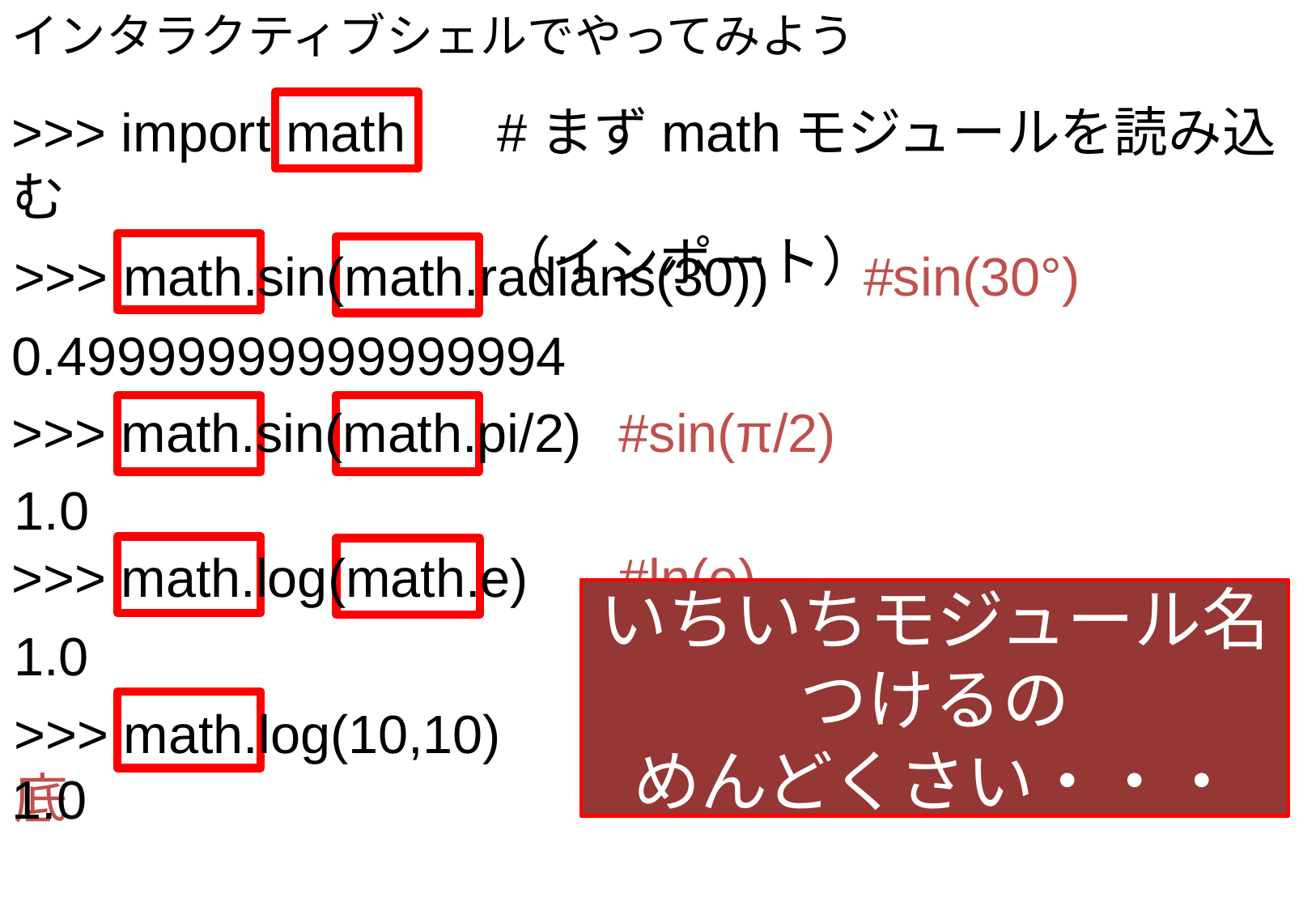

インタラクティブシェルでやってみよう
>>> import math	#まずmathモジュールを読み込む
				（インポート）

>>> math.sin(math.radians(30))	#sin(30°)

0.49999999999999994
>>> math.sin(math.pi/2)	#sin(π/2)

1.0

>>> math.log(math.e)	#ln(e)

いちいちモジュール名つけるの
めんどくさい・・・
1.0

>>> math.log(10,10)	#log(10)、二番目の引数が底
1.0